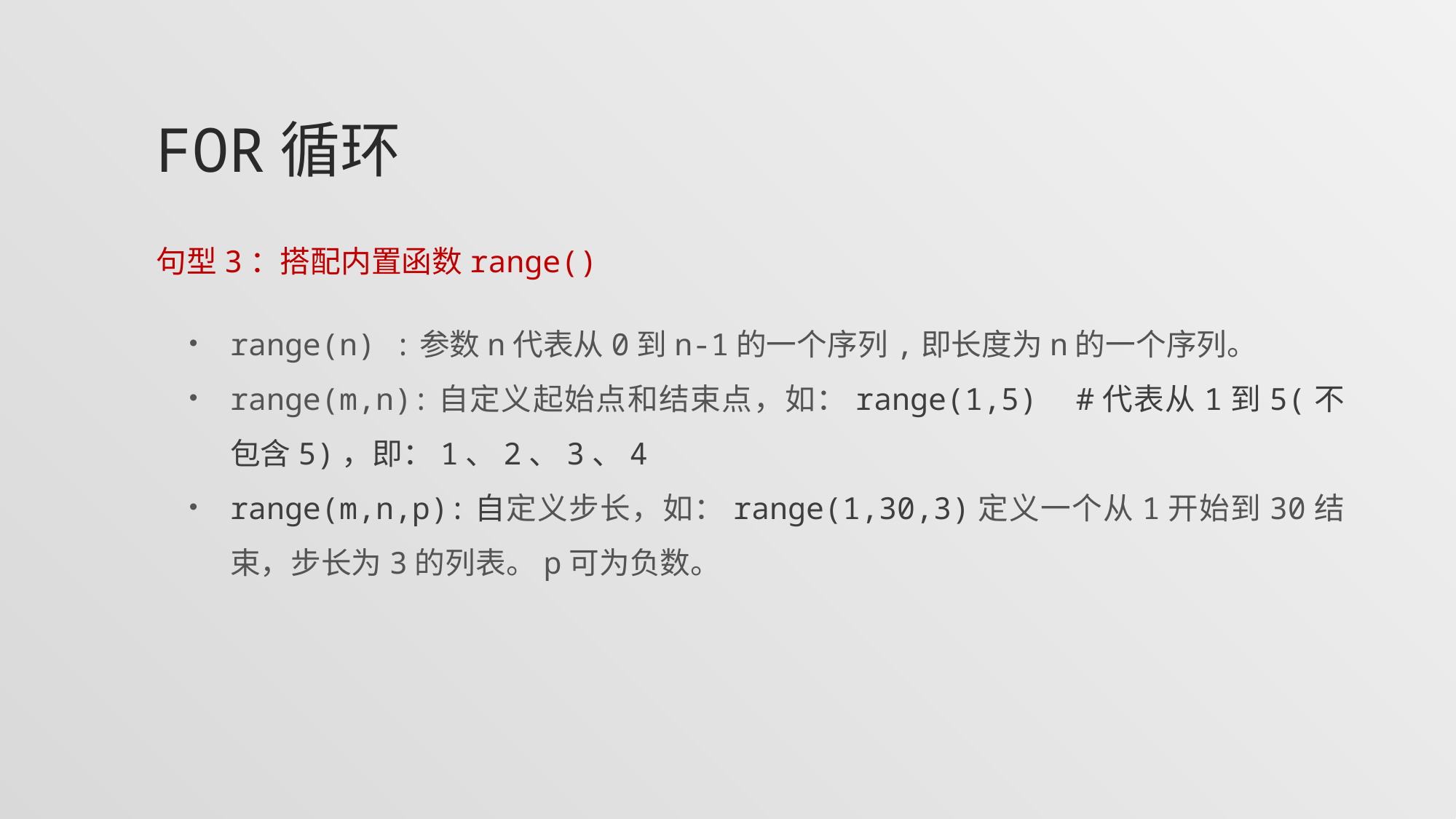

# FOR循环
句型3：搭配内置函数range()
range(n) :参数n代表从0到n-1的一个序列,即长度为n的一个序列。
range(m,n):自定义起始点和结束点，如：range(1,5)  #代表从1到5(不包含5)，即：1、2、3、4
range(m,n,p):自定义步长，如：range(1,30,3)定义一个从1开始到30结束，步长为3的列表。p可为负数。